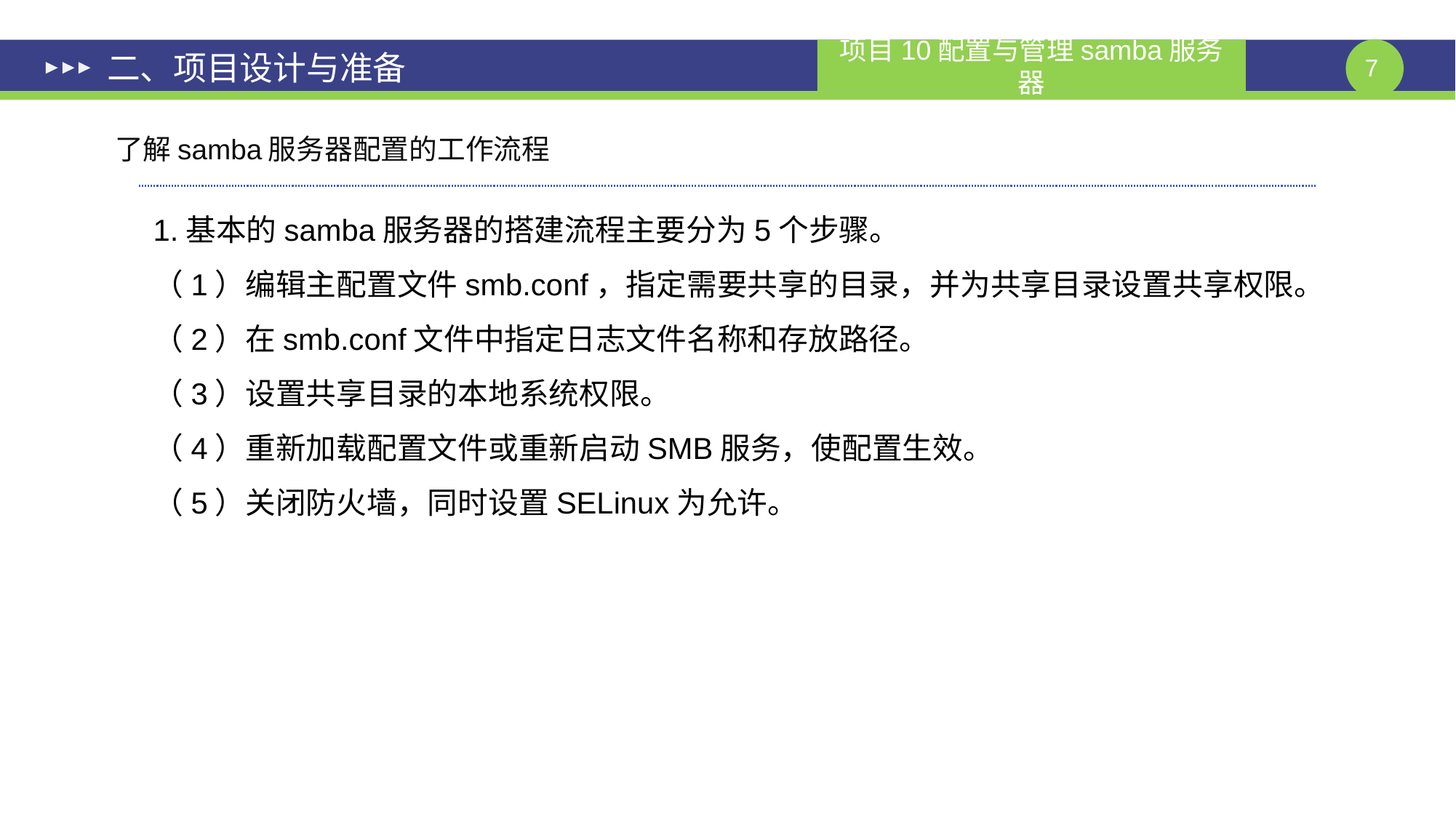

# 二、项目设计与准备
了解samba服务器配置的工作流程

1.基本的samba服务器的搭建流程主要分为5个步骤。
（1）编辑主配置文件smb.conf，指定需要共享的目录，并为共享目录设置共享权限。
（2）在smb.conf文件中指定日志文件名称和存放路径。
（3）设置共享目录的本地系统权限。
（4）重新加载配置文件或重新启动SMB服务，使配置生效。
（5）关闭防火墙，同时设置SELinux为允许。